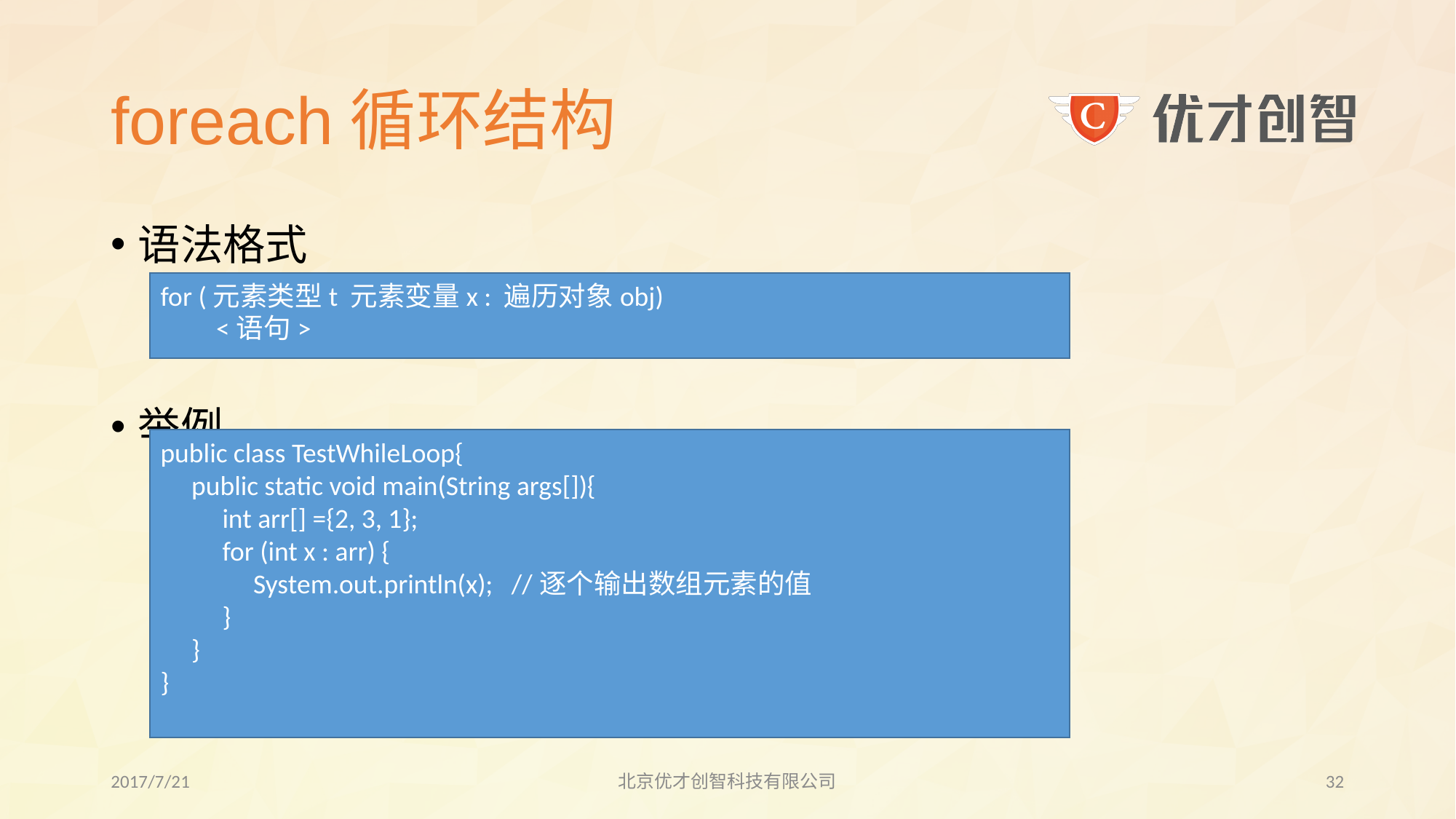

# foreach循环结构
语法格式

举例

for (元素类型t 元素变量x : 遍历对象obj)
         <语句>

public class TestWhileLoop{
     public static void main(String args[]){
          int arr[] ={2, 3, 1};
          for (int x : arr) {
               System.out.println(x);   //逐个输出数组元素的值
          }
     }
}
2017/7/21
北京优才创智科技有限公司
32